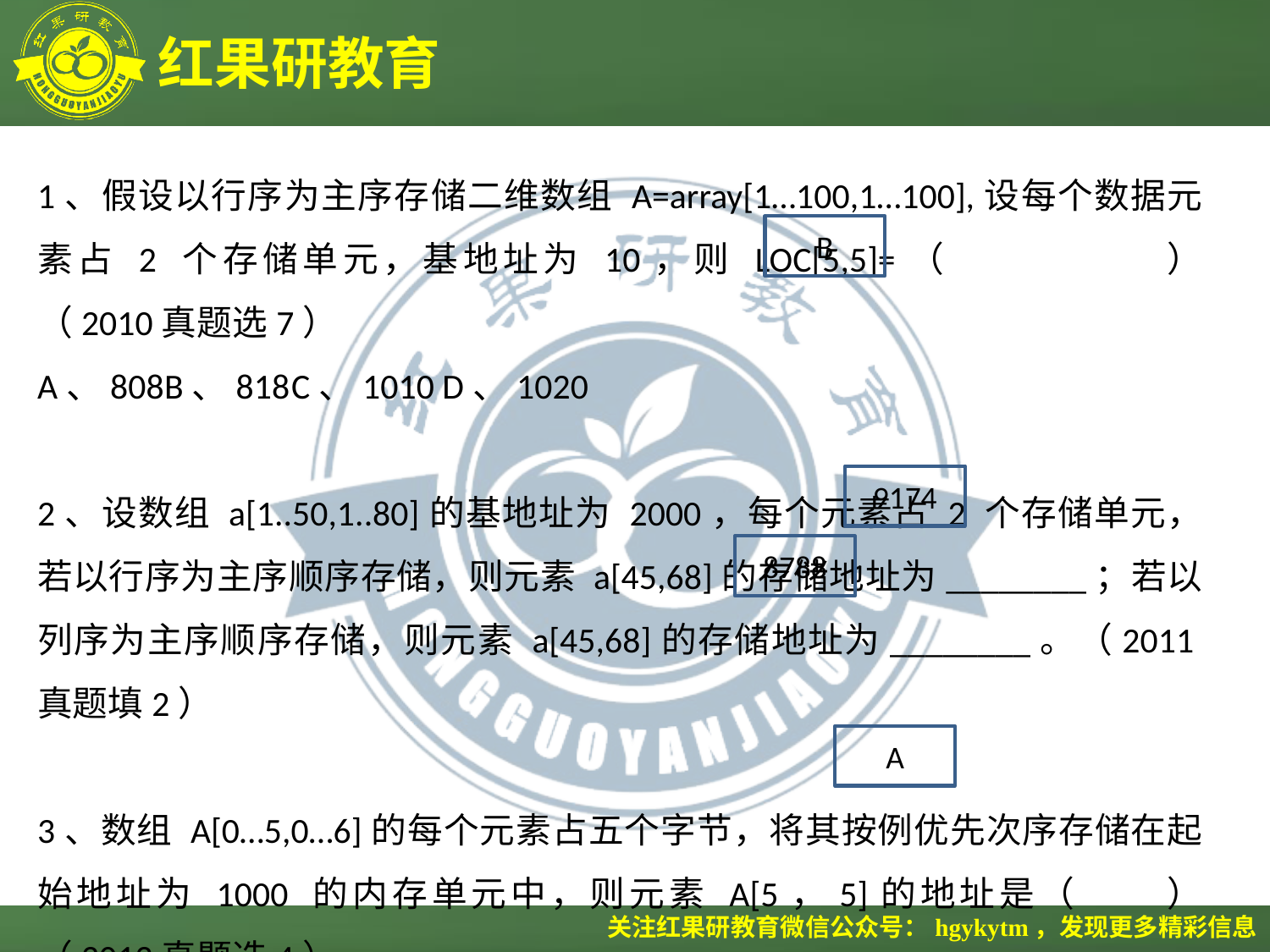

1、假设以行序为主序存储二维数组 A=array[1…100,1…100],设每个数据元素占 2 个存储单元，基地址为 10，则 LOC[5,5]=（		）（2010真题选7）
A、808	B、818	C、1010 D、1020

2、设数组 a[1..50,1..80]的基地址为 2000，每个元素占 2 个存储单元，若以行序为主序顺序存储，则元素 a[45,68]的存储地址为________；若以列序为主序顺序存储，则元素 a[45,68]的存储地址为________。（2011真题填2）

3、数组 A[0…5,0…6]的每个元素占五个字节，将其按例优先次序存储在起始地址为 1000 的内存单元中，则元素 A[5，5]的地址是（	）（2012真题选4）
A、1175	B、1180	           C、1205	     D、1210
B
9174
8788
A